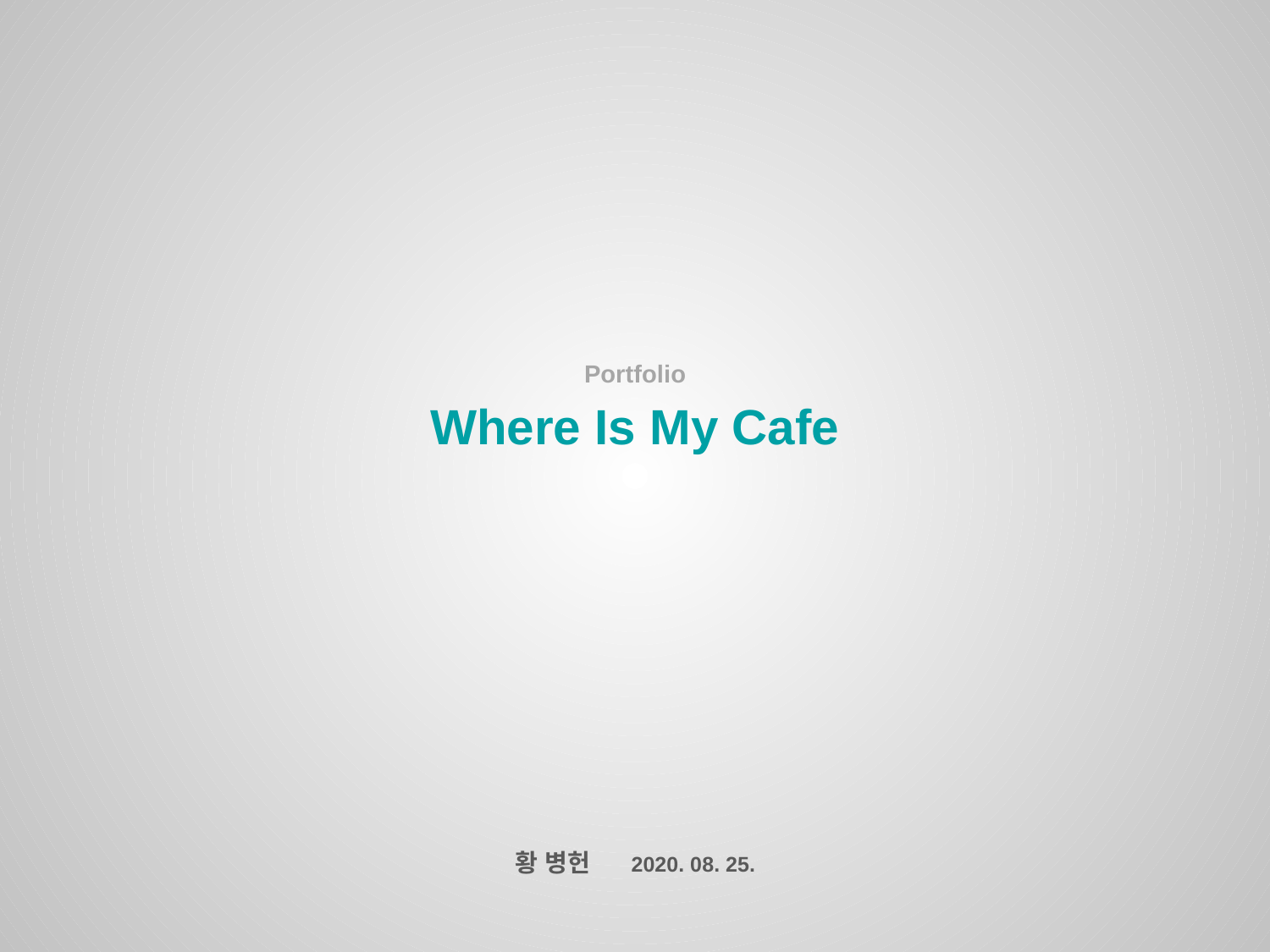

Portfolio
Where Is My Cafe
황 병헌     2020. 08. 25.